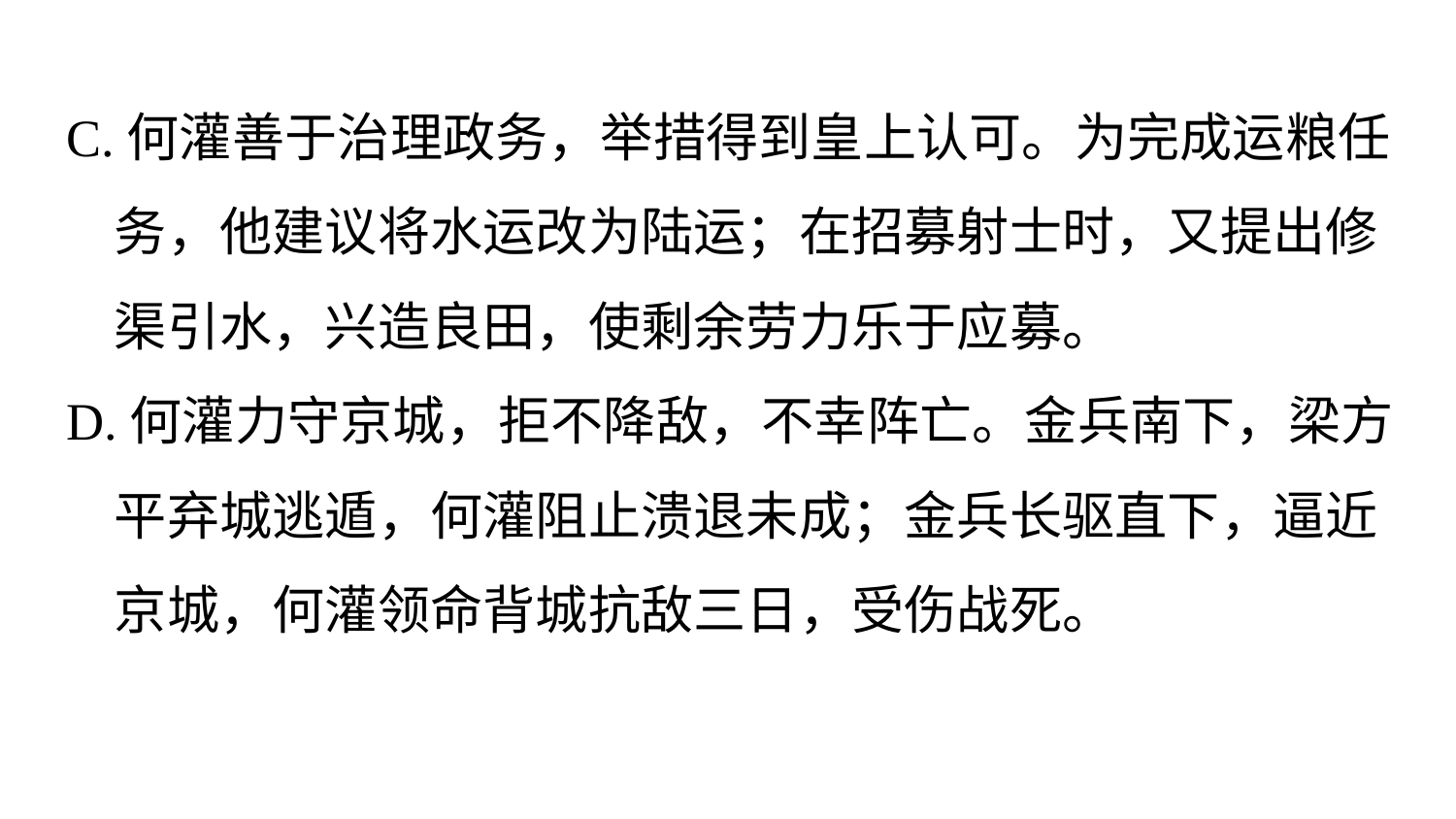

C.何灌善于治理政务，举措得到皇上认可。为完成运粮任
   务，他建议将水运改为陆运；在招募射士时，又提出修
   渠引水，兴造良田，使剩余劳力乐于应募。
D.何灌力守京城，拒不降敌，不幸阵亡。金兵南下，梁方
   平弃城逃遁，何灌阻止溃退未成；金兵长驱直下，逼近
   京城，何灌领命背城抗敌三日，受伤战死。